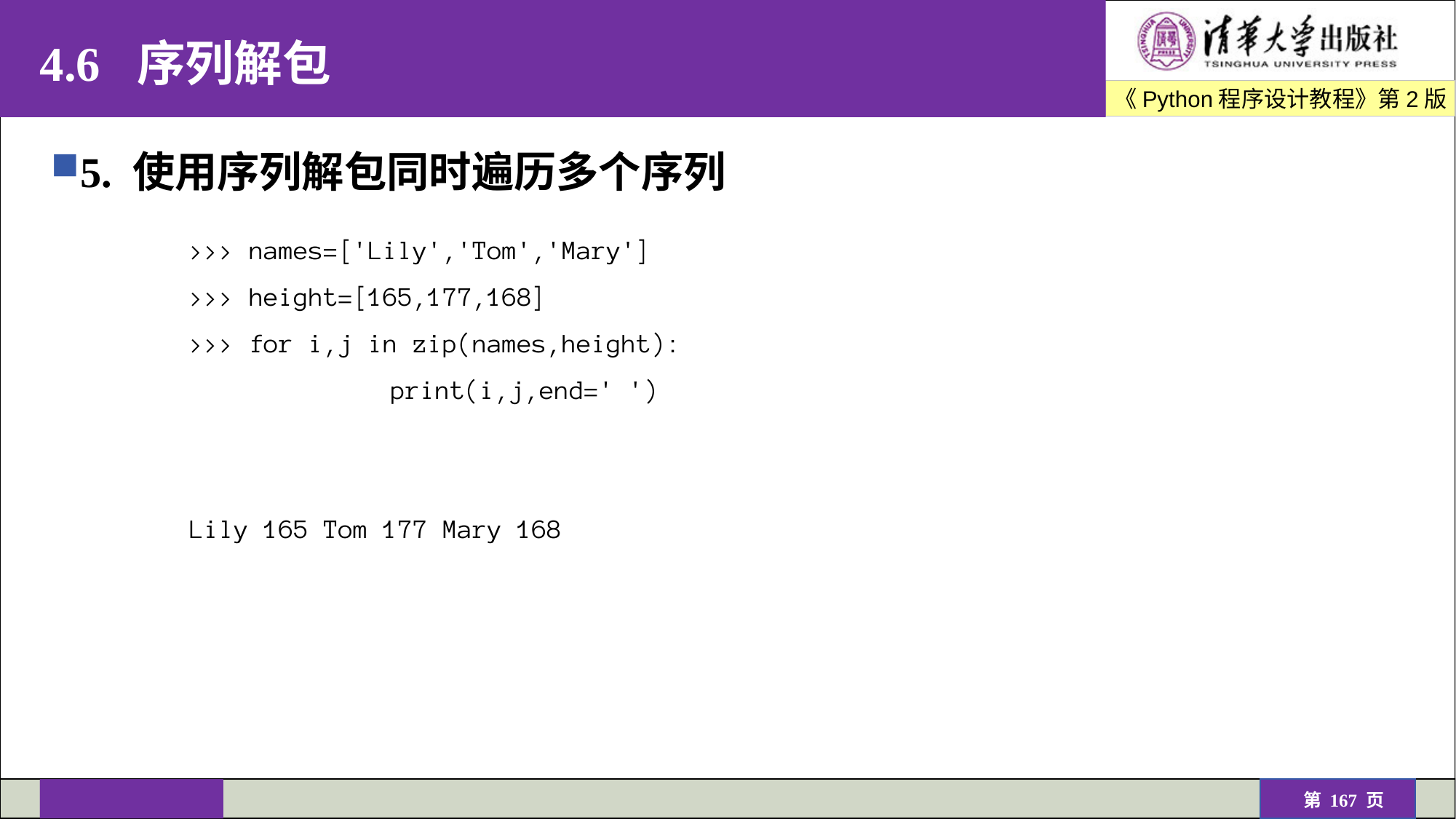

# 4.6  序列解包
5. 使用序列解包同时遍历多个序列
>>> names=['Lily','Tom','Mary']
>>> height=[165,177,168]
>>> for i,j in zip(names,height):
	        print(i,j,end=' ')

Lily 165 Tom 177 Mary 168